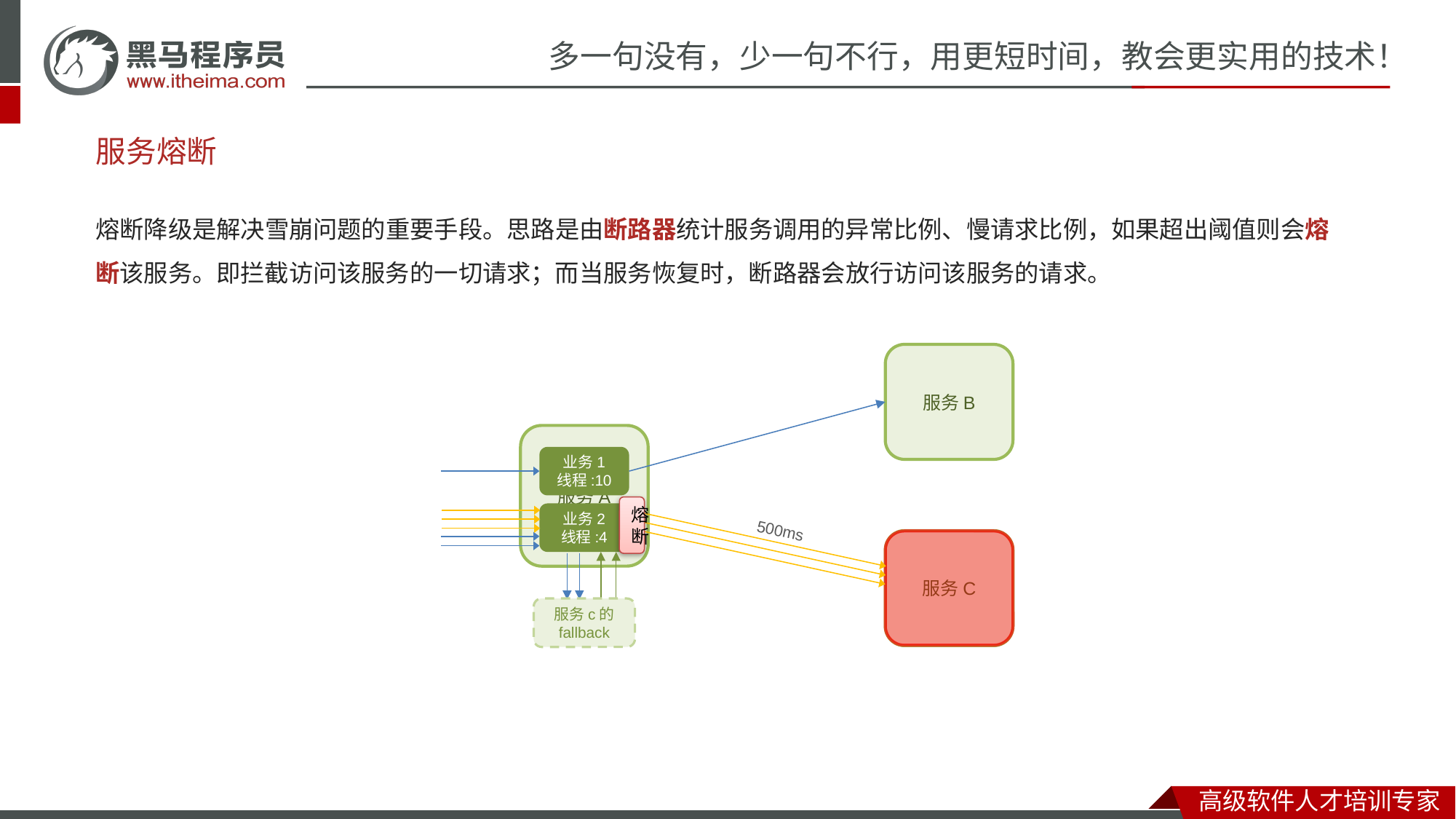

# 服务熔断
熔断降级是解决雪崩问题的重要手段。思路是由断路器统计服务调用的异常比例、慢请求比例，如果超出阈值则会熔断该服务。即拦截访问该服务的一切请求；而当服务恢复时，断路器会放行访问该服务的请求。
服务B
服务A
业务1
线程:10
熔断
业务2
线程:4
500ms
服务C

服务c的
fallback